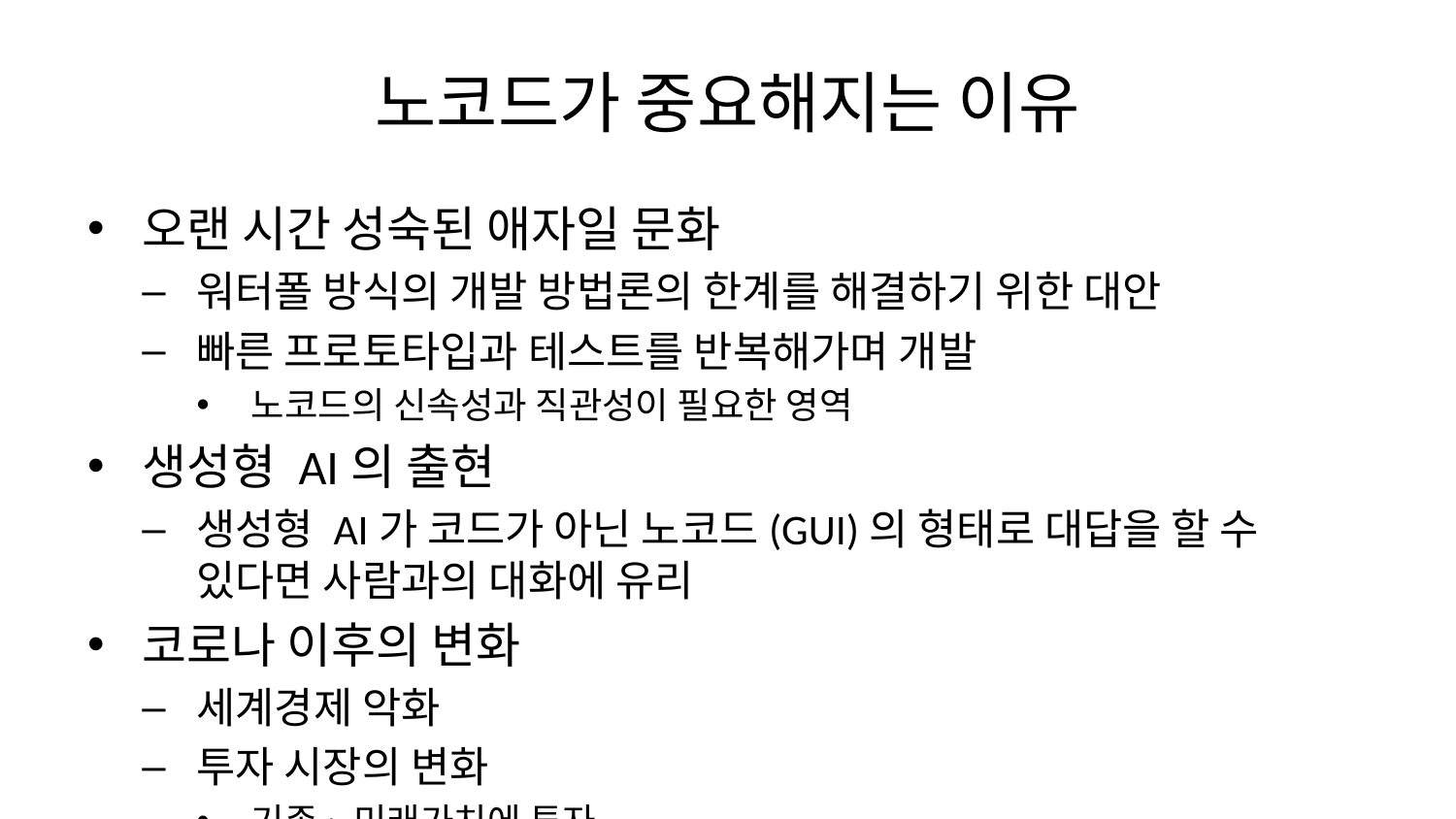

# 노코드가 중요해지는 이유
오랜 시간 성숙된 애자일 문화
워터폴 방식의 개발 방법론의 한계를 해결하기 위한 대안
빠른 프로토타입과 테스트를 반복해가며 개발
노코드의 신속성과 직관성이 필요한 영역
생성형 AI의 출현
생성형 AI가 코드가 아닌 노코드(GUI)의 형태로 대답을 할 수 있다면 사람과의 대화에 유리
코로나 이후의 변화
세계경제 악화
투자 시장의 변화
기존: 미래가치에 투자
현재: 현재수익/성과에 투자
검증된 아이디어에 투자
검증의 필요성 증가
개발비용 증가
온라인 의존도 높아짐
온라인 커뮤니티의 부상
위성 형태로 세분화되는 인터넷
작은 규모의 인터넷 커뮤니티를 만들기 위한 노코드